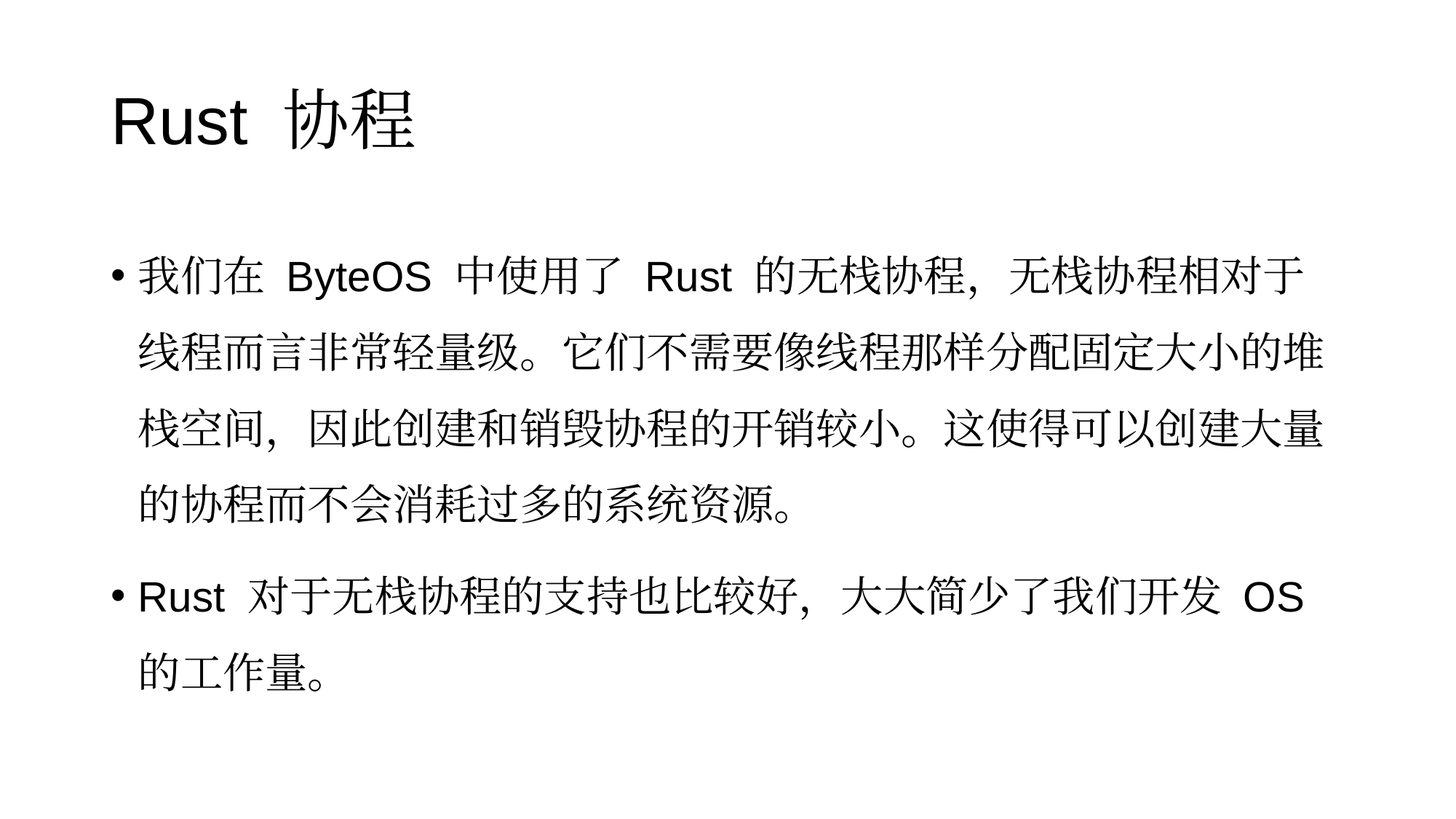

# Rust 协程
我们在 ByteOS 中使用了 Rust 的无栈协程，无栈协程相对于线程而言非常轻量级。它们不需要像线程那样分配固定大小的堆栈空间，因此创建和销毁协程的开销较小。这使得可以创建大量的协程而不会消耗过多的系统资源。
Rust 对于无栈协程的支持也比较好，大大简少了我们开发 OS 的工作量。